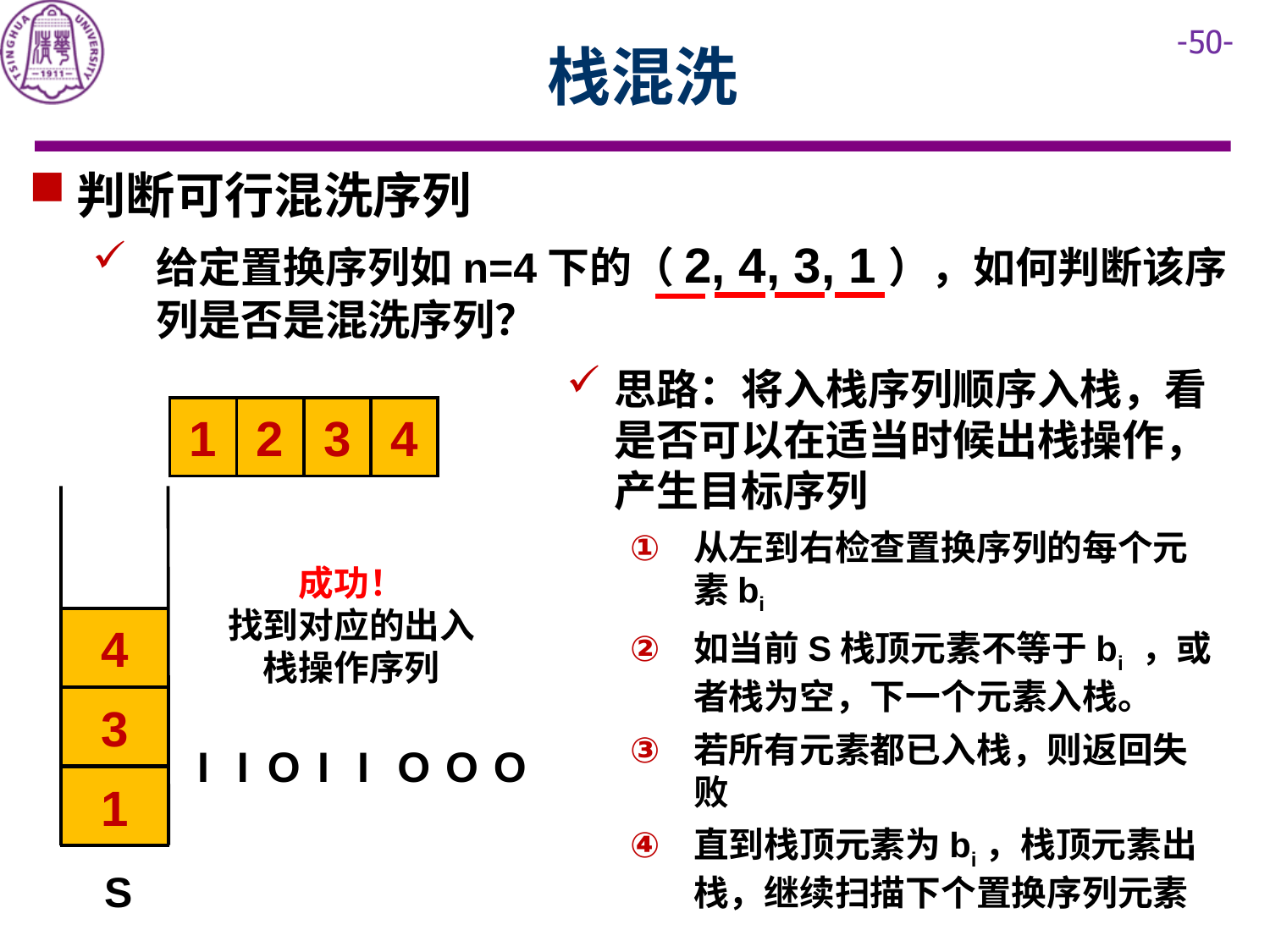

# 栈混洗
判断可行混洗序列
给定置换序列如n=4下的（2, 4, 3, 1），如何判断该序列是否是混洗序列？
思路：将入栈序列顺序入栈，看是否可以在适当时候出栈操作，产生目标序列
从左到右检查置换序列的每个元素bi
如当前S栈顶元素不等于bi ，或者栈为空，下一个元素入栈。
若所有元素都已入栈，则返回失败
直到栈顶元素为bi，栈顶元素出栈，继续扫描下个置换序列元素
1
2
3
4
成功！
找到对应的出入栈操作序列
4
3
2
I
I
O
I
I
O
O
O
1
S